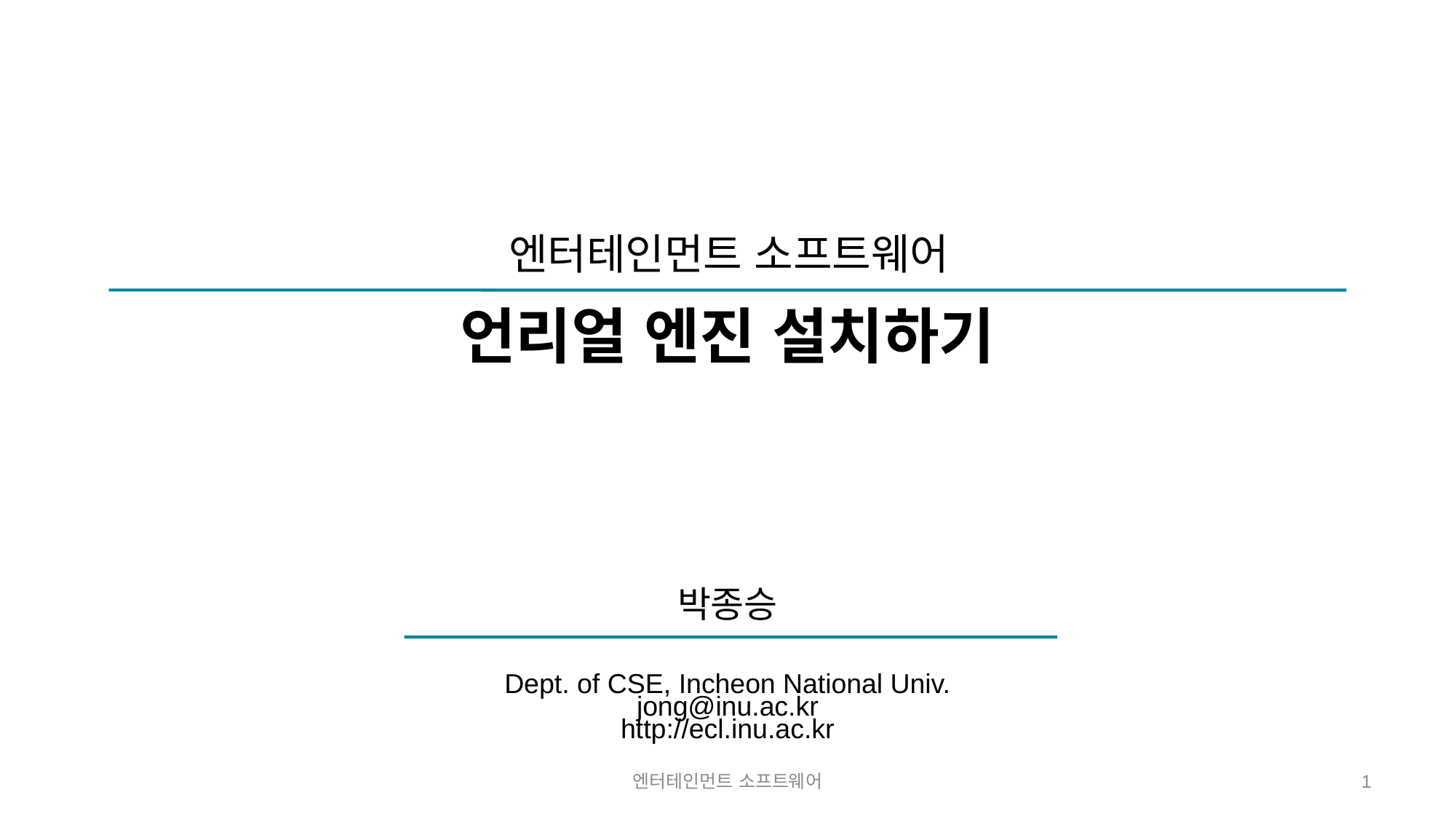

# 언리얼 엔진 설치하기

엔터테인먼트 소프트웨어
1